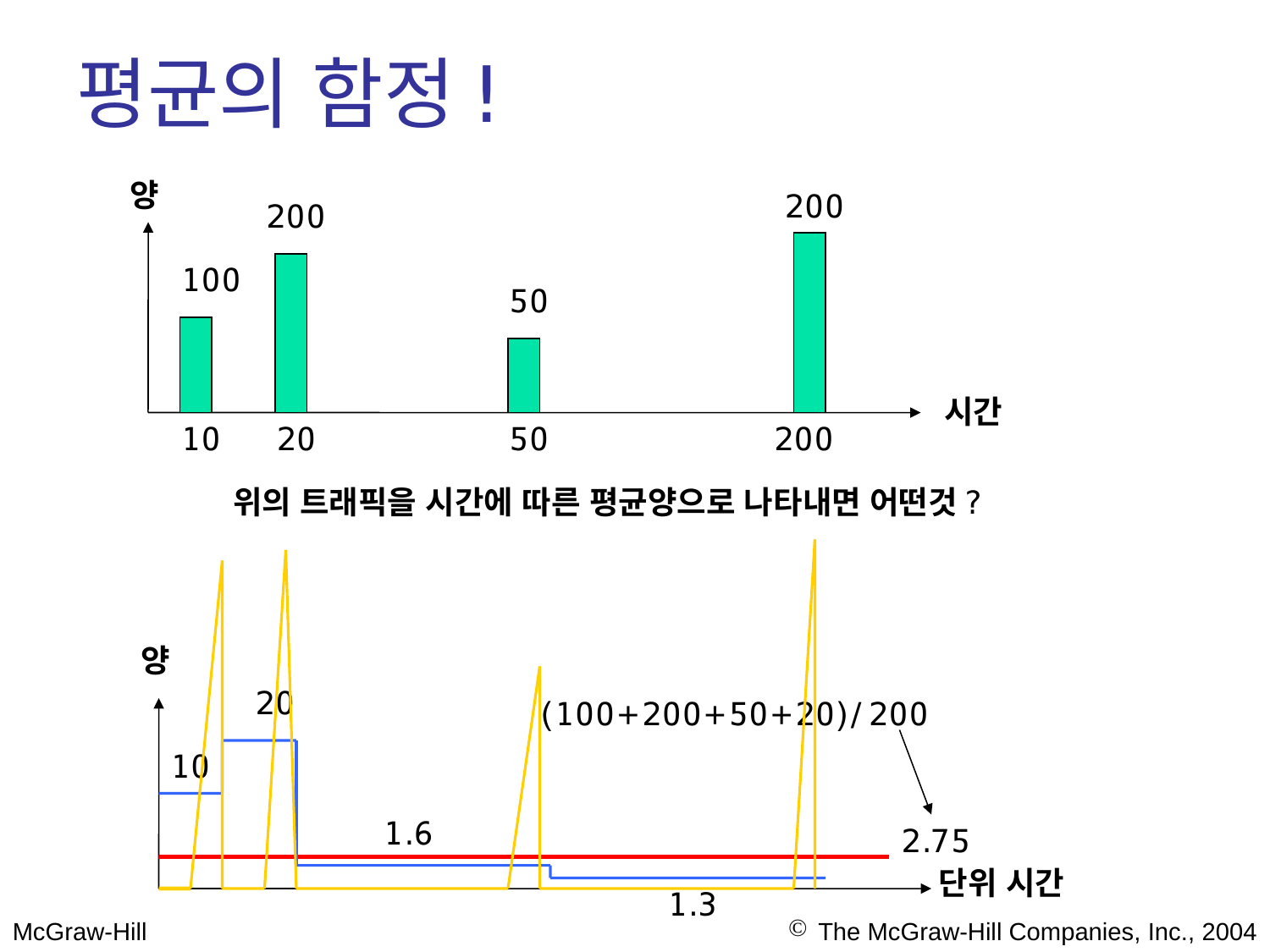

# 평균의 함정!
양
200
200

100

50

시간

10
20
50
200
위의 트래픽을 시간에 따른 평균양으로 나타내면 어떤것?

양

20
(100+200+50+20)/200

10

1.6
2.75

단위 시간

1.3